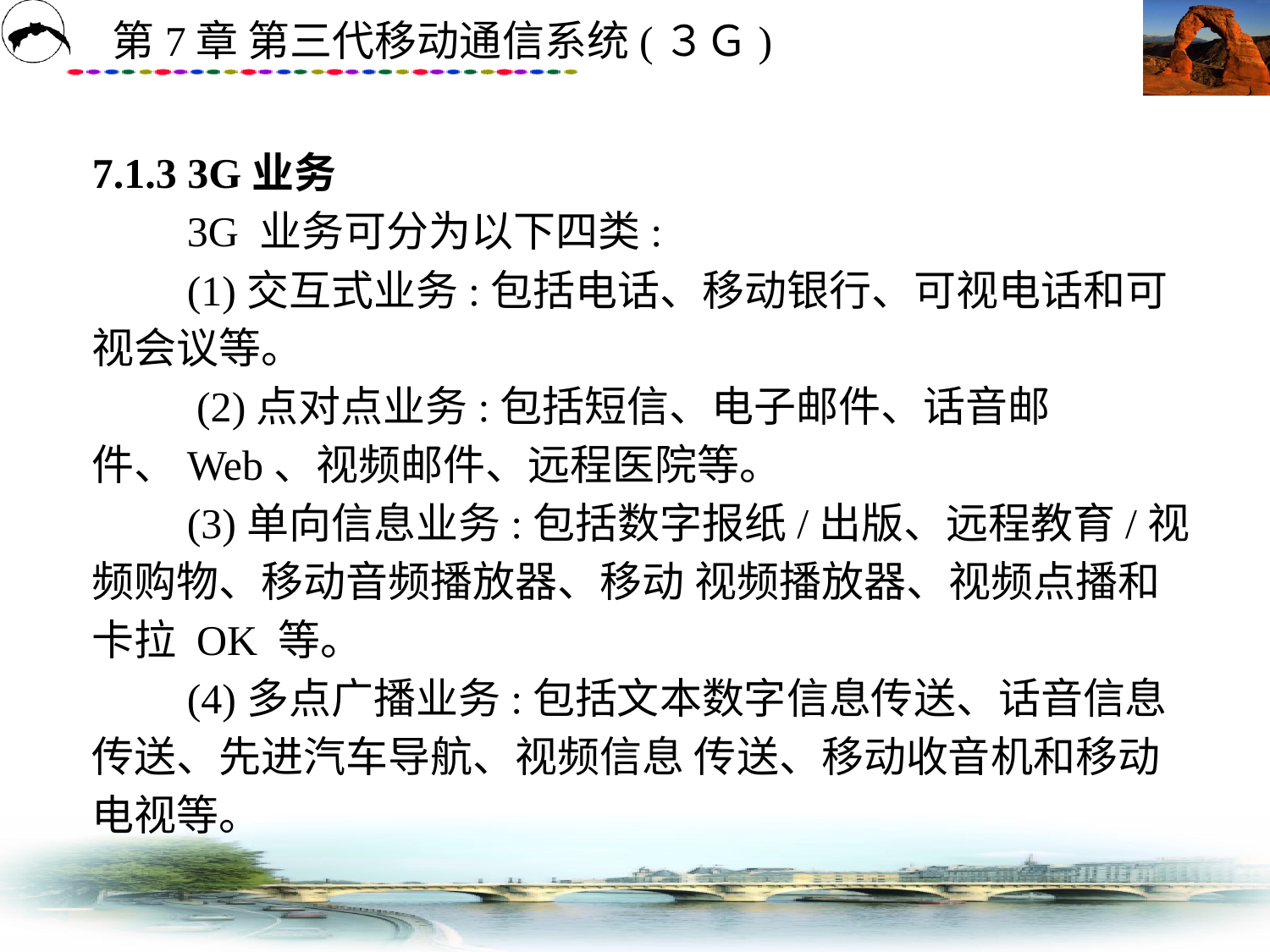

# 7.1.3 3G业务 　　3G 业务可分为以下四类: 　　(1)交互式业务:包括电话、移动银行、可视电话和可视会议等。 　　 (2)点对点业务:包括短信、电子邮件、话音邮件、Web、视频邮件、远程医院等。 　　(3)单向信息业务:包括数字报纸/出版、远程教育/视频购物、移动音频播放器、移动 视频播放器、视频点播和卡拉 OK 等。 　　(4)多点广播业务:包括文本数字信息传送、话音信息传送、先进汽车导航、视频信息 传送、移动收音机和移动电视等。